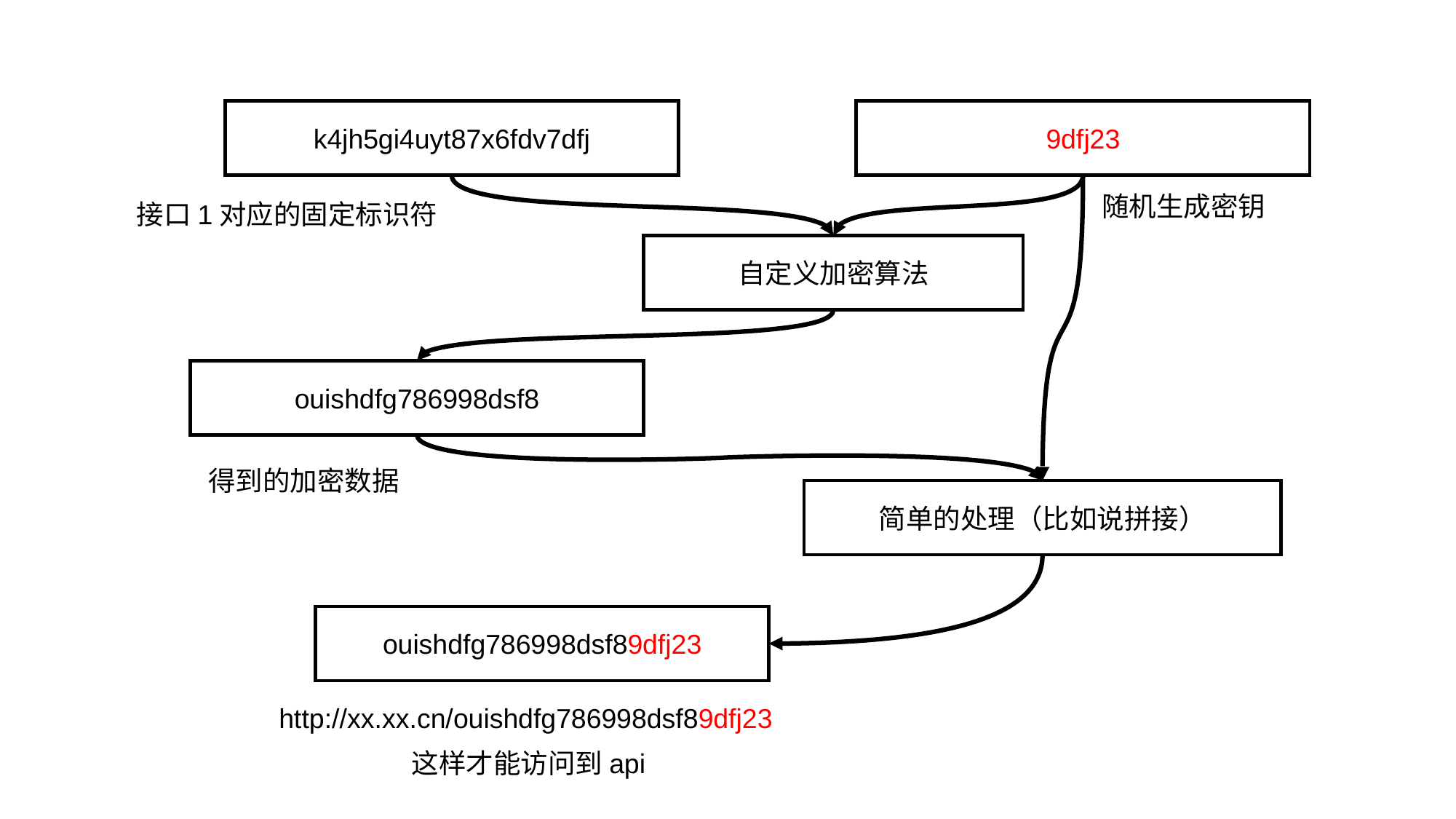

9dfj23
k4jh5gi4uyt87x6fdv7dfj
随机生成密钥
接口1对应的固定标识符
自定义加密算法
ouishdfg786998dsf8
得到的加密数据
简单的处理（比如说拼接）
ouishdfg786998dsf89dfj23
http://xx.xx.cn/ouishdfg786998dsf89dfj23

这样才能访问到api